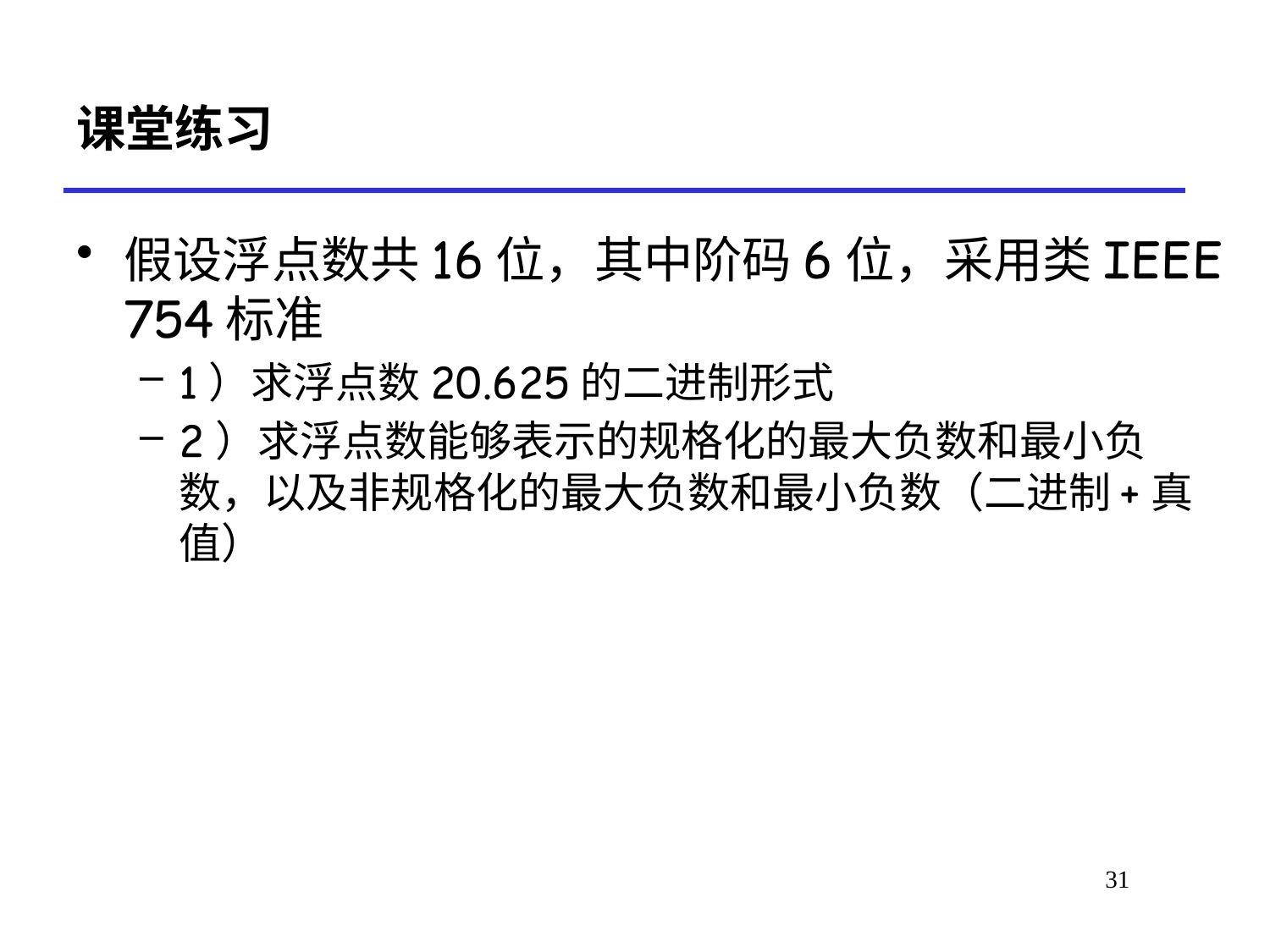

# 课堂练习
假设浮点数共16位，其中阶码6位，采用类IEEE 754标准
1）求浮点数20.625的二进制形式
2）求浮点数能够表示的规格化的最大负数和最小负数，以及非规格化的最大负数和最小负数（二进制+真值）
31